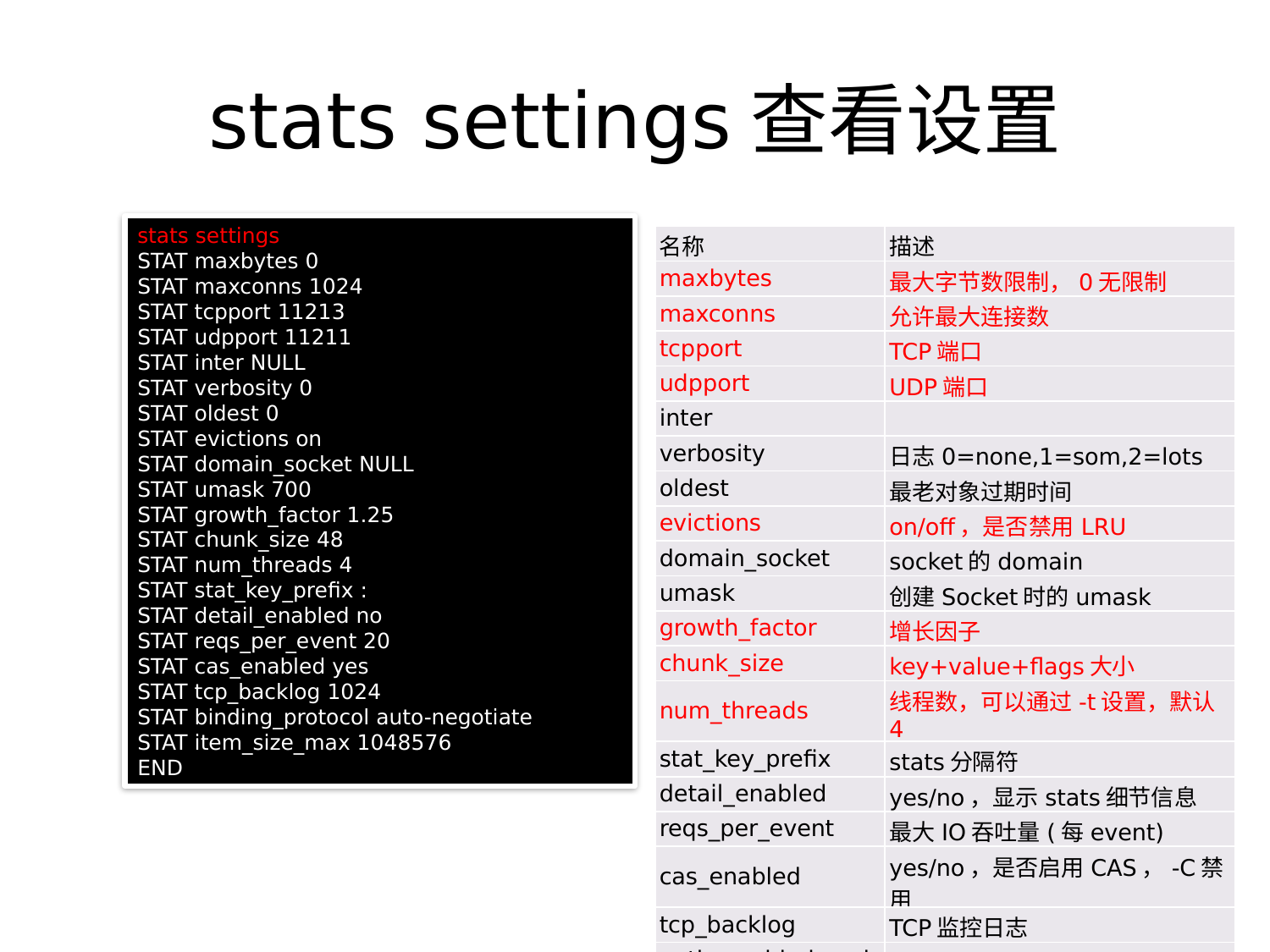

# stats settings查看设置
stats settings
STAT maxbytes 0
STAT maxconns 1024
STAT tcpport 11213
STAT udpport 11211
STAT inter NULL
STAT verbosity 0
STAT oldest 0
STAT evictions on
STAT domain_socket NULL
STAT umask 700
STAT growth_factor 1.25
STAT chunk_size 48
STAT num_threads 4
STAT stat_key_prefix :
STAT detail_enabled no
STAT reqs_per_event 20
STAT cas_enabled yes
STAT tcp_backlog 1024
STAT binding_protocol auto-negotiate
STAT item_size_max 1048576
END
| 名称 | 描述 |
| --- | --- |
| maxbytes | 最大字节数限制，0无限制 |
| maxconns | 允许最大连接数 |
| tcpport | TCP端口 |
| udpport | UDP端口 |
| inter |  |
| verbosity | 日志0=none,1=som,2=lots |
| oldest | 最老对象过期时间 |
| evictions | on/off，是否禁用LRU |
| domain\_socket | socket的domain |
| umask | 创建Socket时的umask |
| growth\_factor | 增长因子 |
| chunk\_size | key+value+flags大小 |
| num\_threads | 线程数，可以通过-t设置，默认4 |
| stat\_key\_prefix | stats分隔符 |
| detail\_enabled | yes/no，显示stats细节信息 |
| reqs\_per\_event | 最大IO吞吐量(每event) |
| cas\_enabled | yes/no，是否启用CAS，-C禁用 |
| tcp\_backlog | TCP监控日志 |
| auth\_enabled\_sasl | yes/no，是否启用SASL验证 |